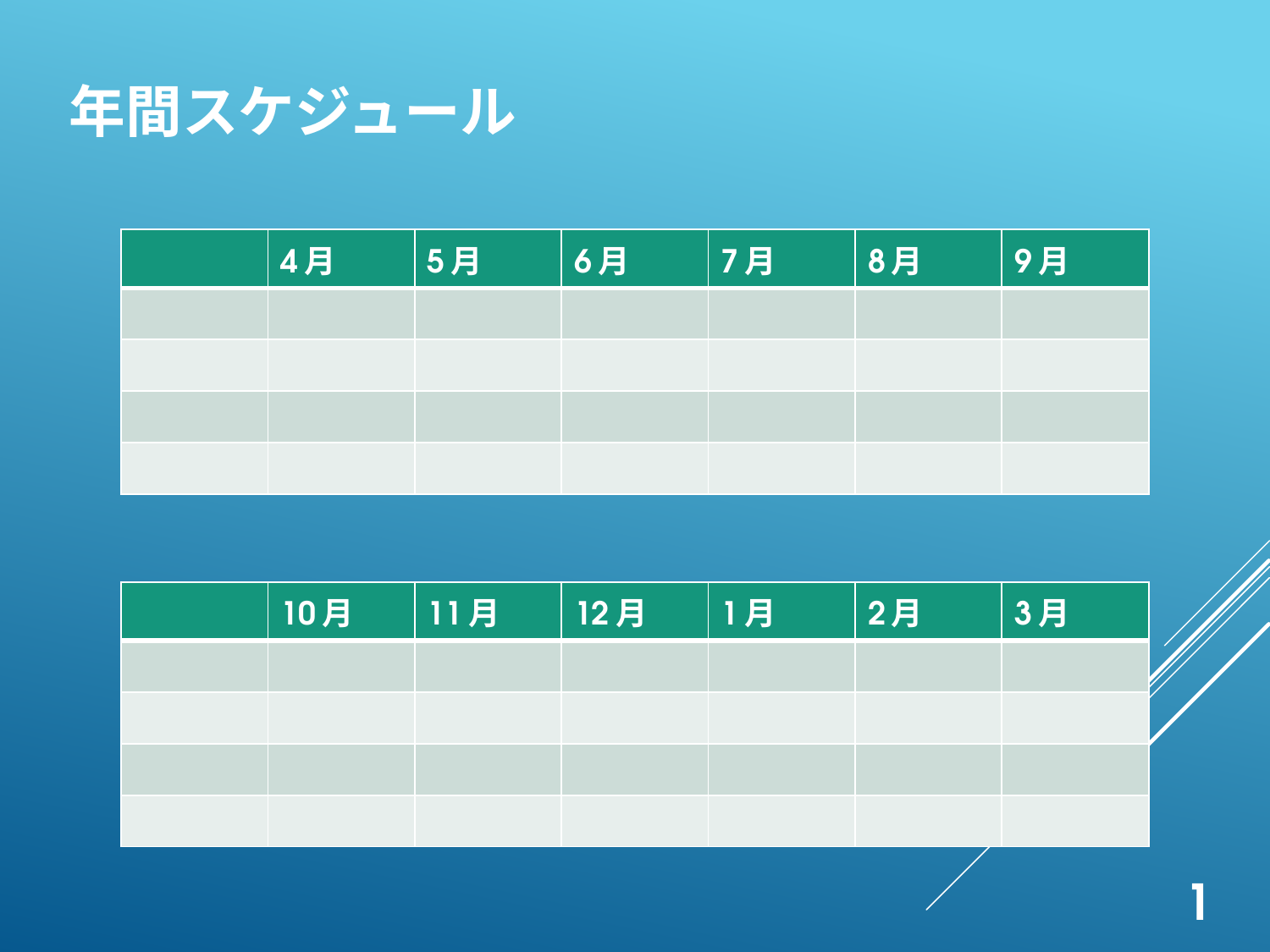

# 年間スケジュール
|  | 4月 | 5月 | 6月 | 7月 | 8月 | 9月 |
| --- | --- | --- | --- | --- | --- | --- |
|  |  |  |  |  |  |  |
|  |  |  |  |  |  |  |
|  |  |  |  |  |  |  |
|  |  |  |  |  |  |  |
|  | 10月 | 11月 | 12月 | 1月 | 2月 | 3月 |
| --- | --- | --- | --- | --- | --- | --- |
|  |  |  |  |  |  |  |
|  |  |  |  |  |  |  |
|  |  |  |  |  |  |  |
|  |  |  |  |  |  |  |
1